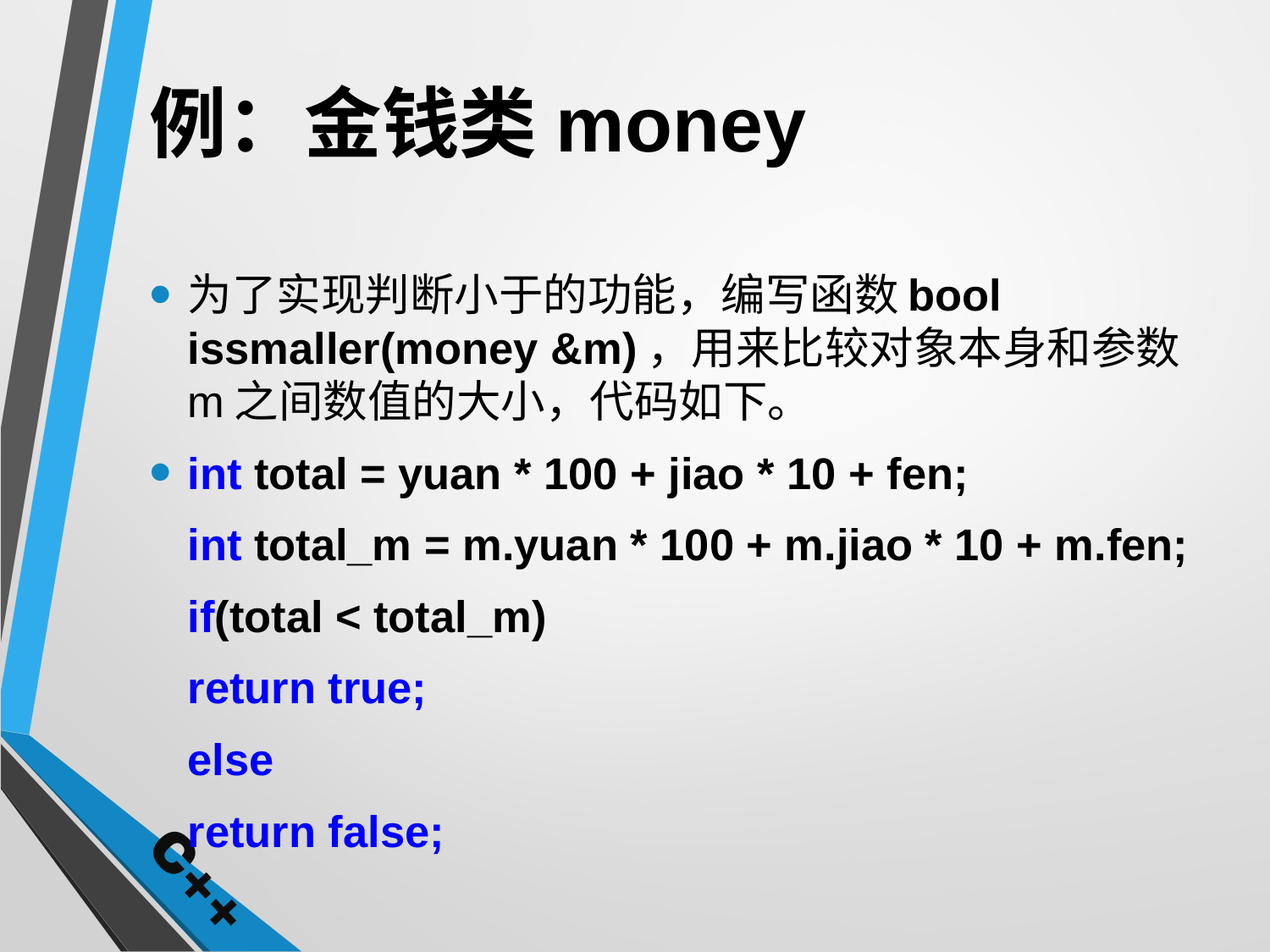

# 例：金钱类money
为了实现判断小于的功能，编写函数bool issmaller(money &m)，用来比较对象本身和参数m之间数值的大小，代码如下。
int total = yuan * 100 + jiao * 10 + fen;
	int total_m = m.yuan * 100 + m.jiao * 10 + m.fen;
	if(total < total_m)
			return true;
	else
			return false;